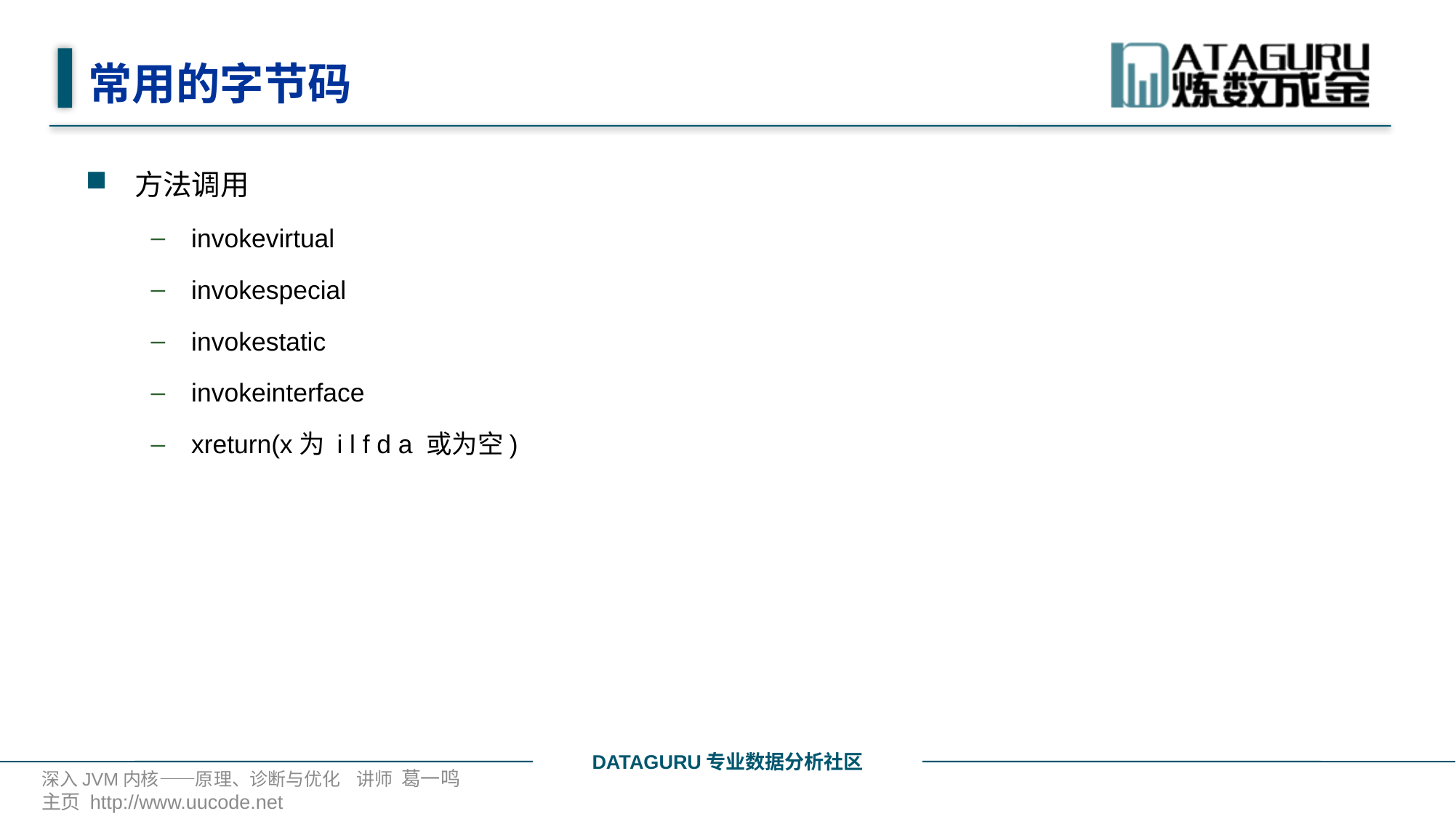

# 常用的字节码
方法调用
invokevirtual
invokespecial
invokestatic
invokeinterface
xreturn(x为 i l f d a 或为空)